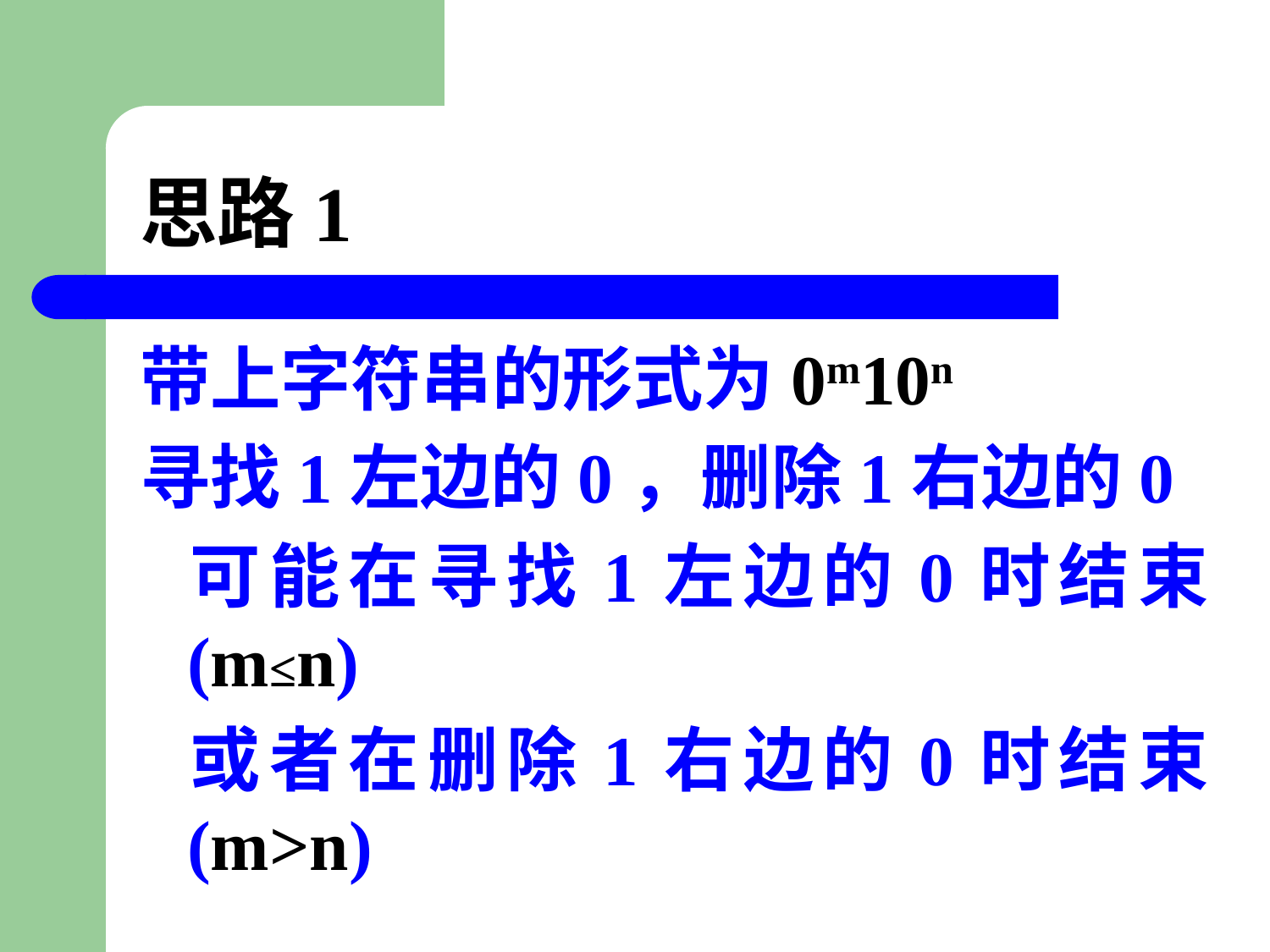

# 思路1
带上字符串的形式为0m10n
寻找1左边的0，删除1右边的0
 可能在寻找1左边的0时结束(m≤n)
 或者在删除1右边的0时结束(m>n)